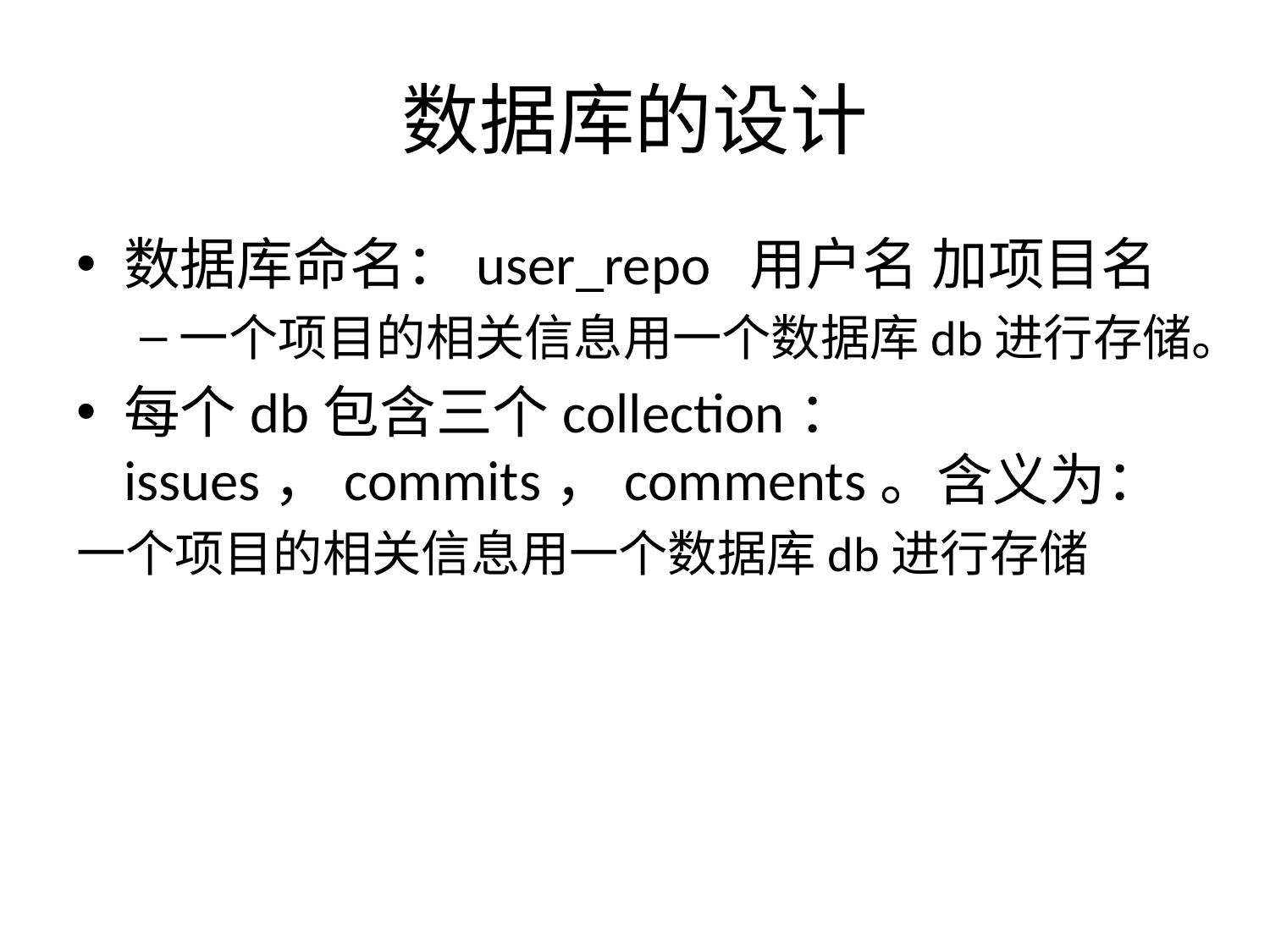

# 数据库的设计
数据库命名：user_repo  用户名 加项目名
一个项目的相关信息用一个数据库db进行存储。
每个db包含三个collection：issues，commits，comments。含义为：
一个项目的相关信息用一个数据库db进行存储